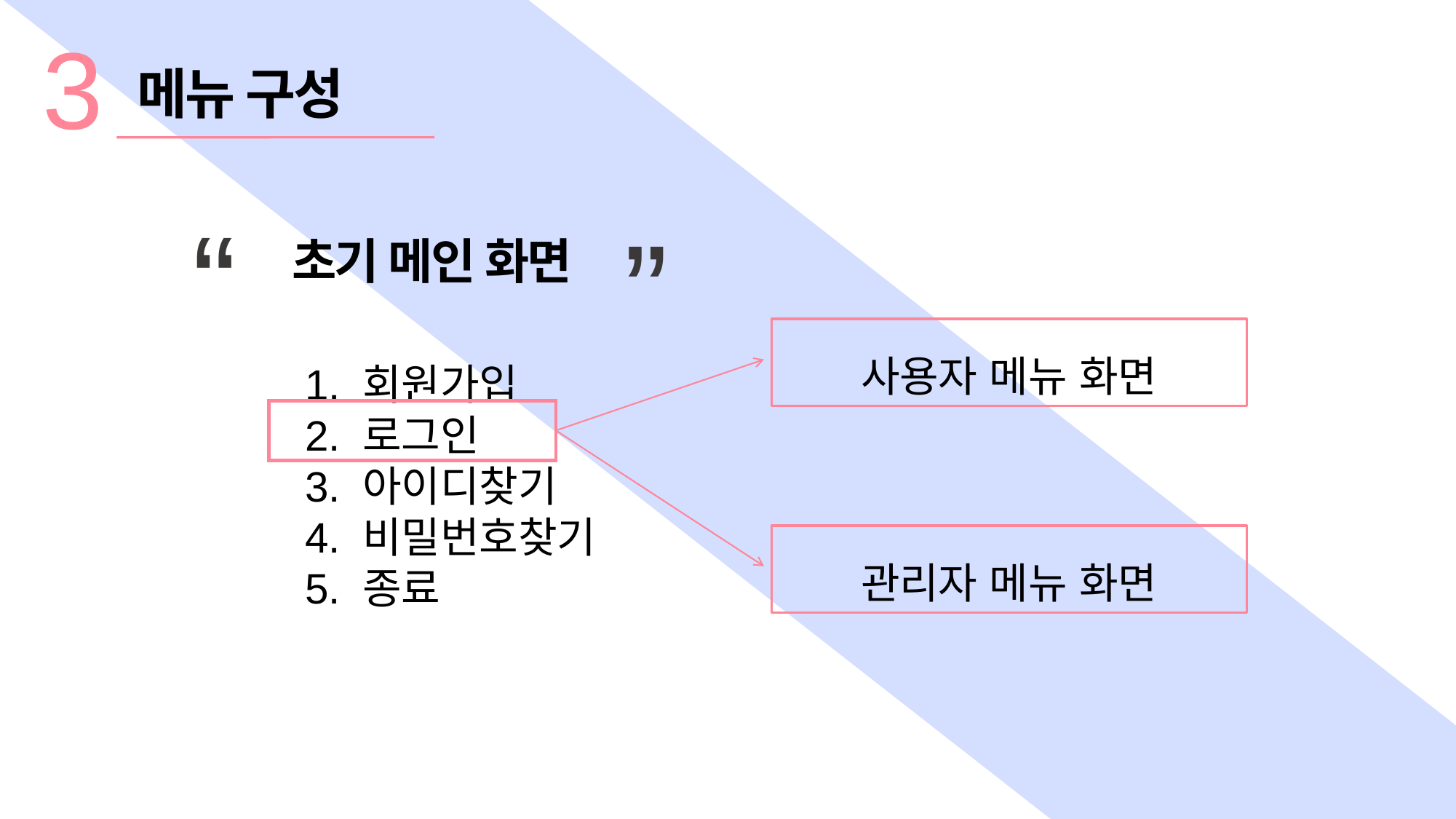

3
메뉴 구성
“
”
초기 메인 화면
사용자 메뉴 화면
1. 회원가입
2. 로그인
3. 아이디찾기
4. 비밀번호찾기
5. 종료

관리자 메뉴 화면